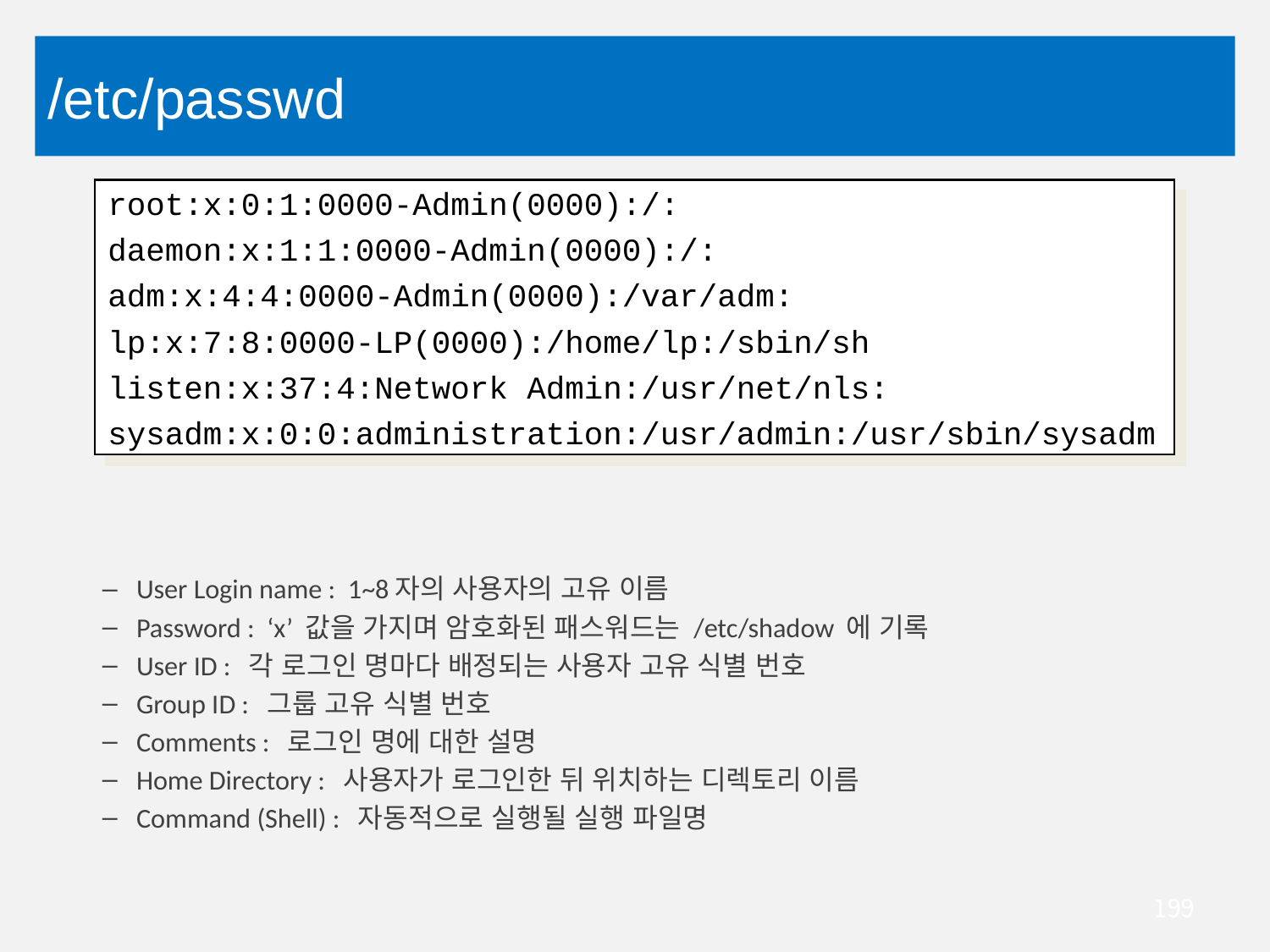

# /etc/passwd

User Login name :  1~8자의 사용자의 고유 이름
Password :  ‘x’ 값을 가지며 암호화된 패스워드는 /etc/shadow 에 기록
User ID :  각 로그인 명마다 배정되는 사용자 고유 식별 번호
Group ID :  그룹 고유 식별 번호
Comments :  로그인 명에 대한 설명
Home Directory :  사용자가 로그인한 뒤 위치하는 디렉토리 이름
Command (Shell) :  자동적으로 실행될 실행 파일명
root:x:0:1:0000-Admin(0000):/:
daemon:x:1:1:0000-Admin(0000):/:
adm:x:4:4:0000-Admin(0000):/var/adm:
lp:x:7:8:0000-LP(0000):/home/lp:/sbin/sh
listen:x:37:4:Network Admin:/usr/net/nls:
sysadm:x:0:0:administration:/usr/admin:/usr/sbin/sysadm
199